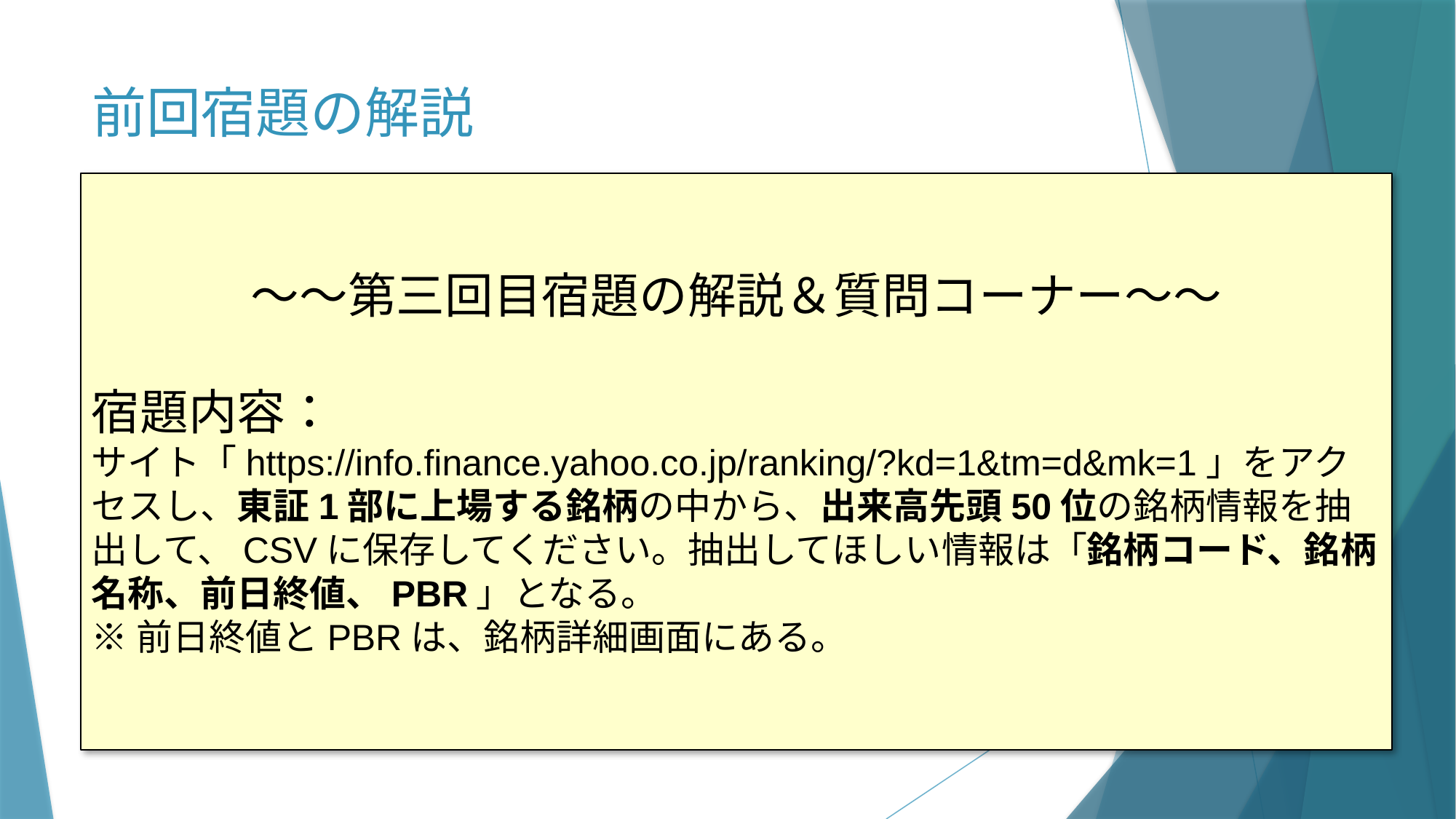

# 前回宿題の解説
～～第三回目宿題の解説＆質問コーナー～～

宿題内容：
サイト「https://info.finance.yahoo.co.jp/ranking/?kd=1&tm=d&mk=1」をアクセスし、東証1部に上場する銘柄の中から、出来高先頭50位の銘柄情報を抽出して、CSVに保存してください。抽出してほしい情報は「銘柄コード、銘柄名称、前日終値、PBR」となる。
※前日終値とPBRは、銘柄詳細画面にある。